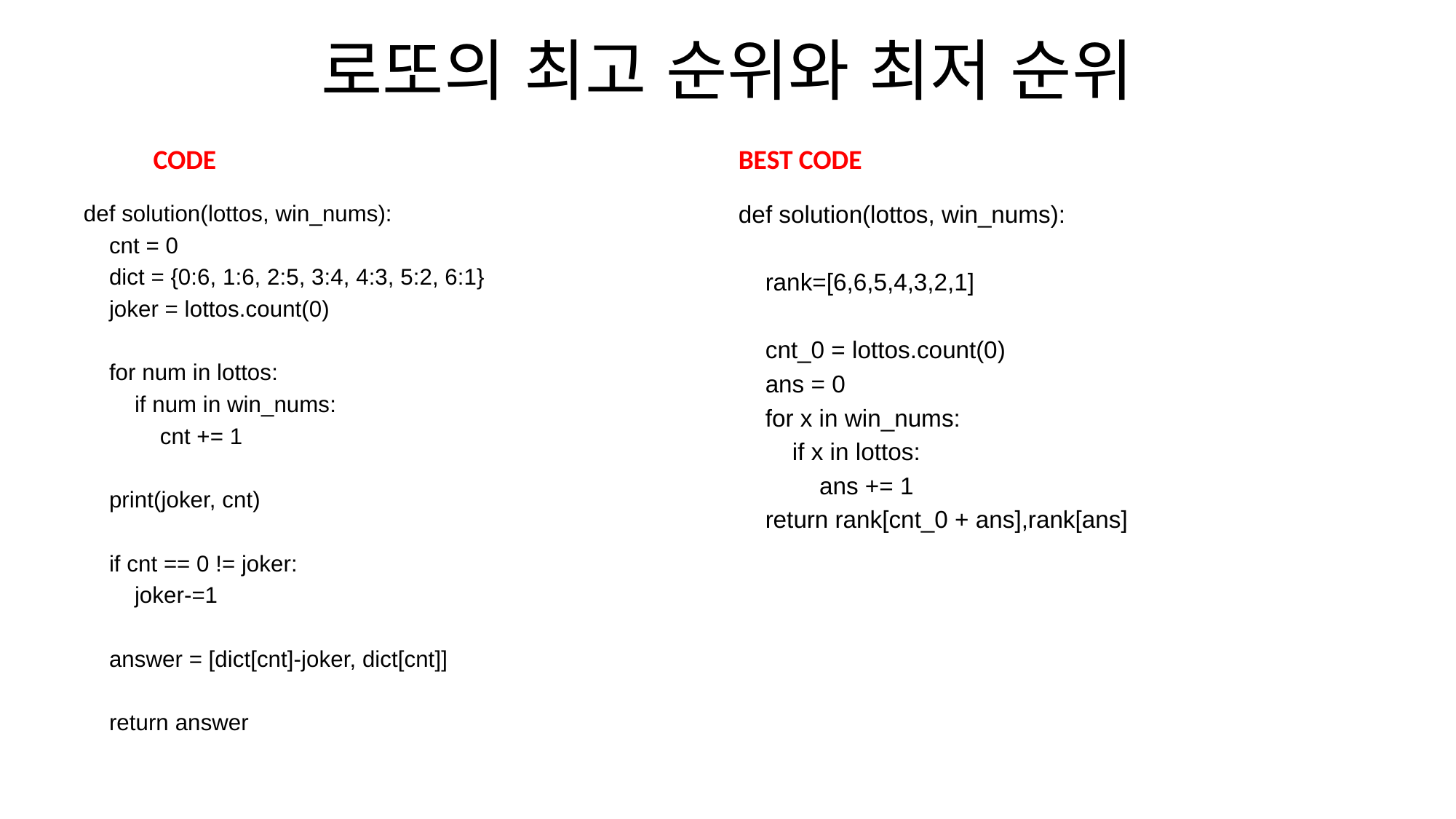

# 로또의 최고 순위와 최저 순위
CODE
BEST CODE
def solution(lottos, win_nums):
    cnt = 0
    dict = {0:6, 1:6, 2:5, 3:4, 4:3, 5:2, 6:1}
    joker = lottos.count(0)

    for num in lottos:
        if num in win_nums:
            cnt += 1

    print(joker, cnt)

    if cnt == 0 != joker:
        joker-=1

    answer = [dict[cnt]-joker, dict[cnt]]

    return answer
def solution(lottos, win_nums):

    rank=[6,6,5,4,3,2,1]

    cnt_0 = lottos.count(0)
    ans = 0
    for x in win_nums:
        if x in lottos:
            ans += 1
    return rank[cnt_0 + ans],rank[ans]